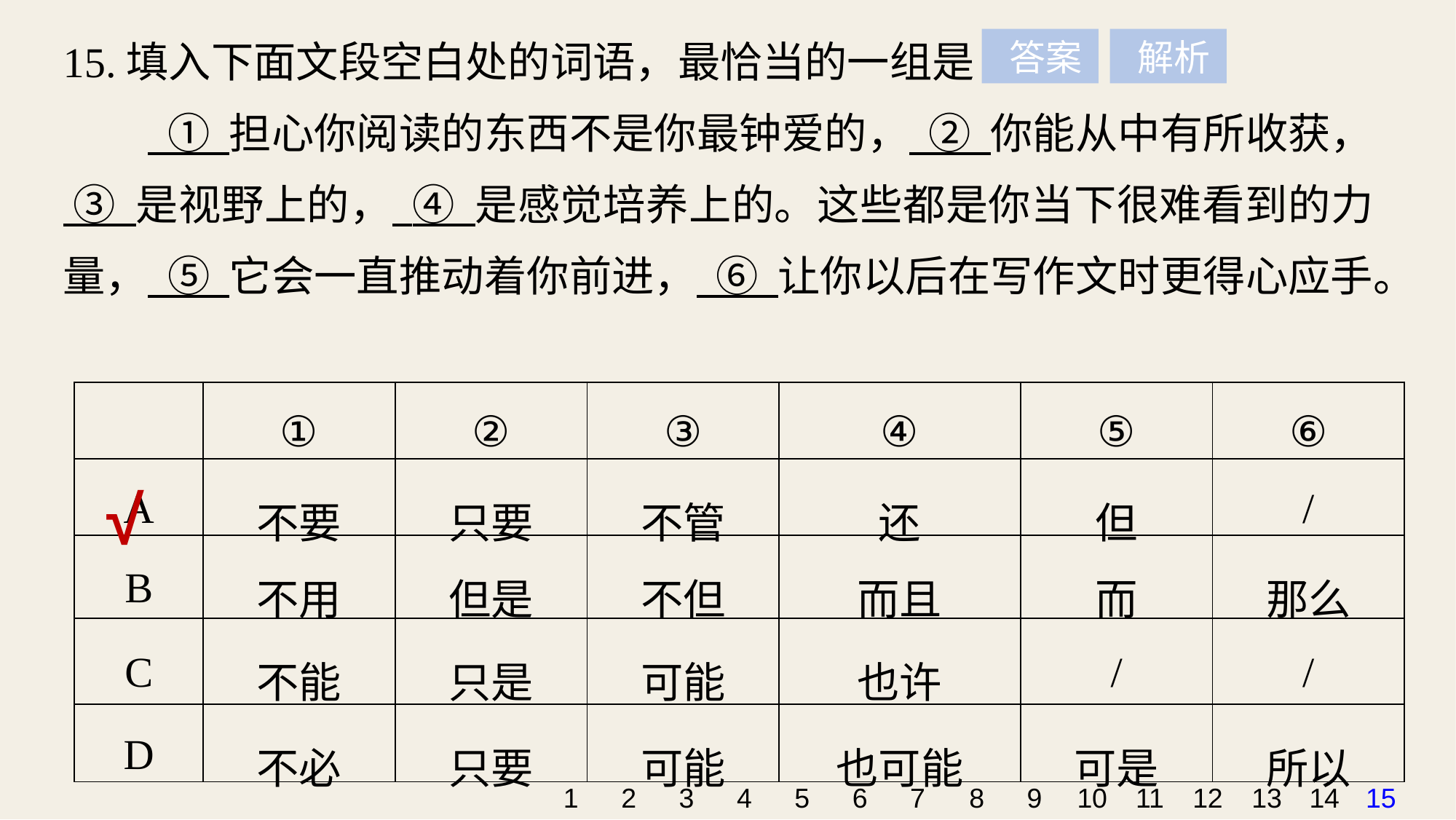

15.填入下面文段空白处的词语，最恰当的一组是
　　  ①  担心你阅读的东西不是你最钟爱的，  ②  你能从中有所收获，  ③  是视野上的，  ④  是感觉培养上的。这些都是你当下很难看到的力量，  ⑤  它会一直推动着你前进，  ⑥  让你以后在写作文时更得心应手。
 答案
 解析
|  | ① | ② | ③ | ④ | ⑤ | ⑥ |
| --- | --- | --- | --- | --- | --- | --- |
| A | 不要 | 只要 | 不管 | 还 | 但 | / |
| B | 不用 | 但是 | 不但 | 而且 | 而 | 那么 |
| C | 不能 | 只是 | 可能 | 也许 | / | / |
| D | 不必 | 只要 | 可能 | 也可能 | 可是 | 所以 |
√
1
2
3
4
5
6
7
8
9
10
11
12
13
14
15